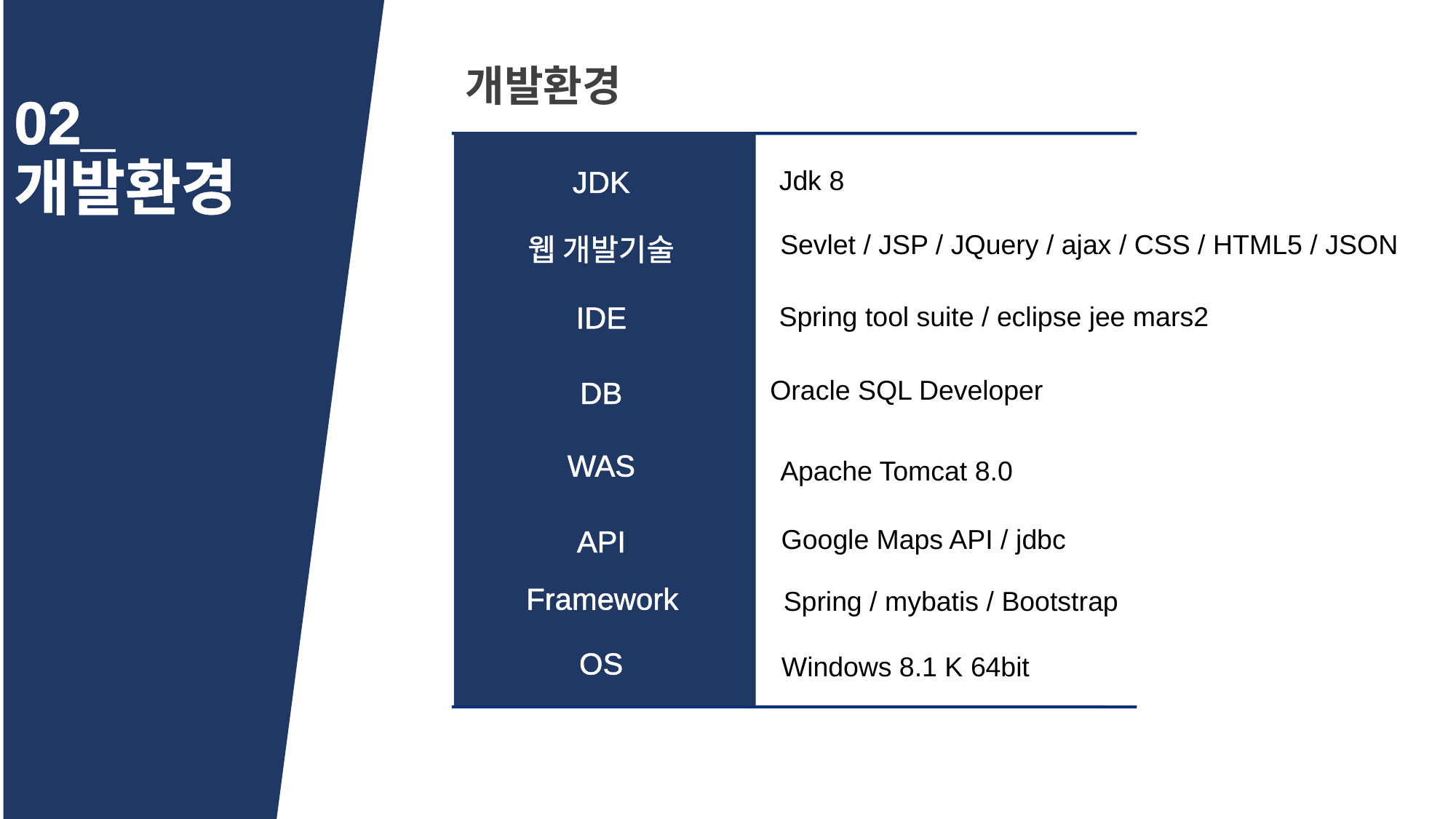

개발환경
02_
개발환경

Jdk 8
JDK
Sevlet / JSP / JQuery / ajax / CSS / HTML5 / JSON
웹 개발기술
IDE
Spring tool suite / eclipse jee mars2
Oracle SQL Developer
DB
WAS
Apache Tomcat 8.0
Google Maps API / jdbc
API
Framework
Spring / mybatis / Bootstrap
OS
Windows 8.1 K 64bit